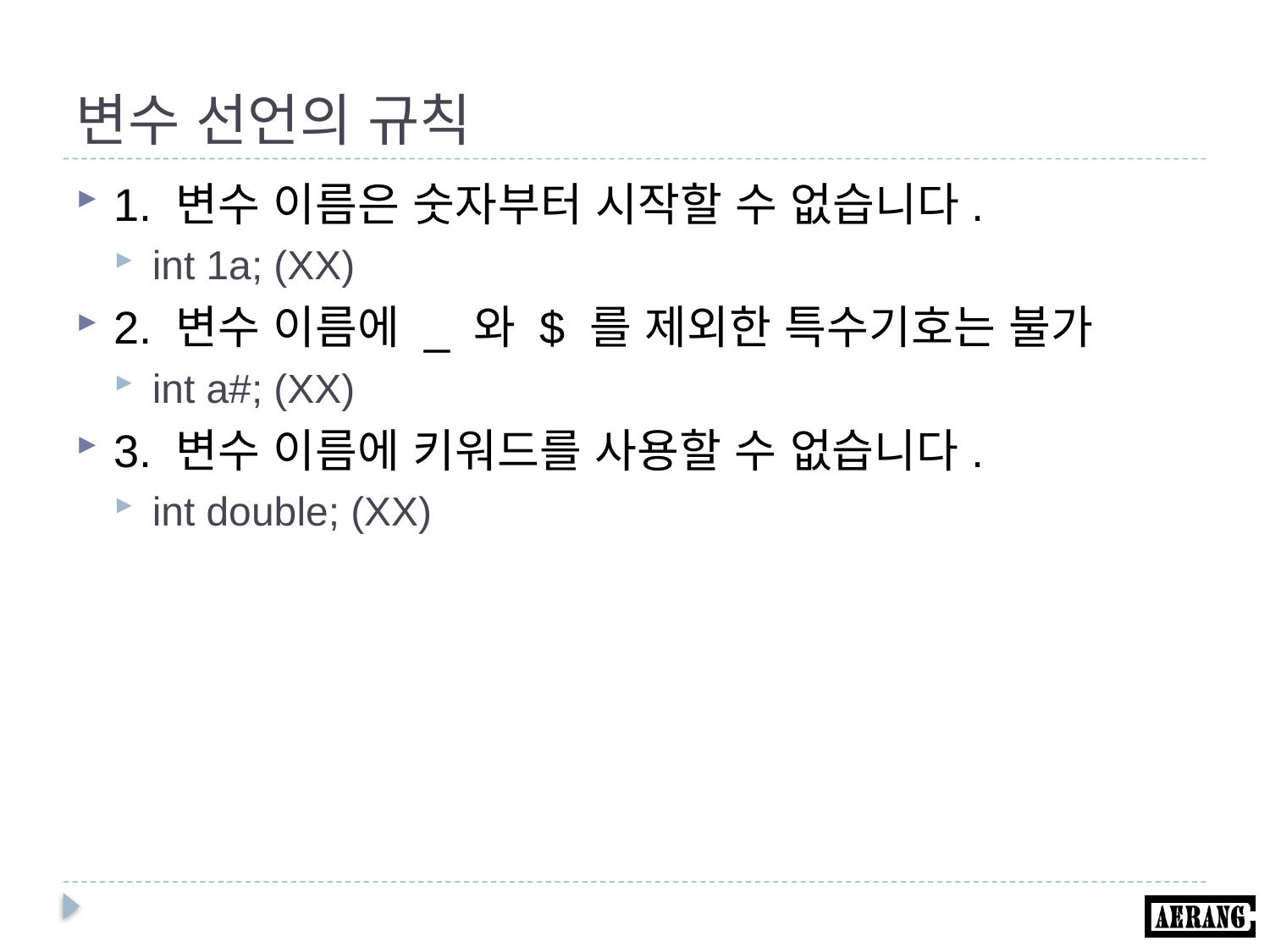

# 변수 선언의 규칙
1. 변수 이름은 숫자부터 시작할 수 없습니다.
int 1a; (XX)
2. 변수 이름에 _ 와 $ 를 제외한 특수기호는 불가
int a#; (XX)
3. 변수 이름에 키워드를 사용할 수 없습니다.
int double; (XX)